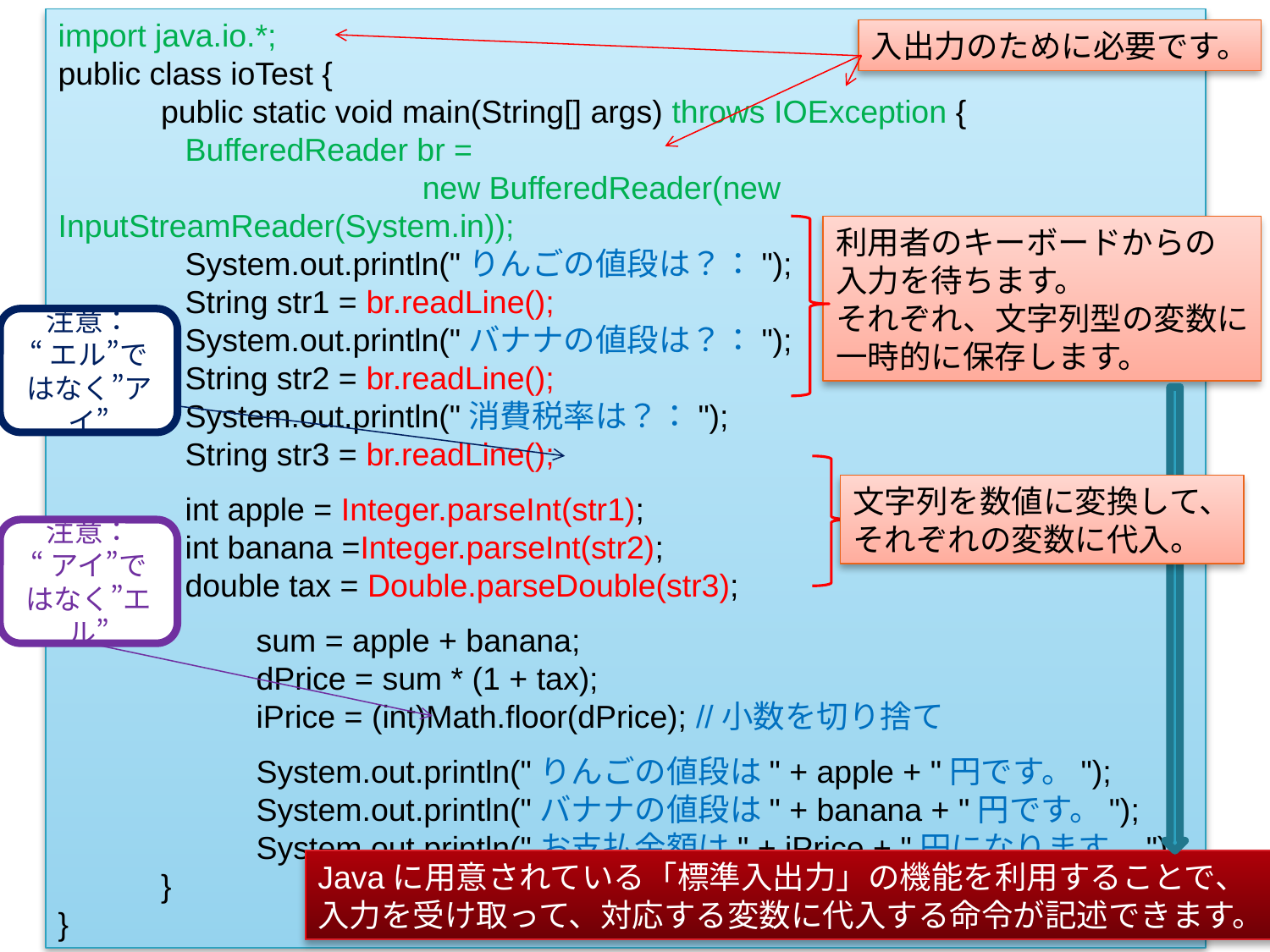

import java.io.*;
public class ioTest {
　　　public static void main(String[] args) throws IOException {
	BufferedReader br =
　　　　　　　　　　　 new BufferedReader(new InputStreamReader(System.in));
	System.out.println("りんごの値段は？：");
	String str1 = br.readLine();
	System.out.println("バナナの値段は？：");
	String str2 = br.readLine();
	System.out.println("消費税率は？：");
	String str3 = br.readLine();

	int apple = Integer.parseInt(str1);
	int banana =Integer.parseInt(str2);
	double tax = Double.parseDouble(str3);

　　　　　　sum = apple + banana;
　　　　　　dPrice = sum * (1 + tax);
　　　　　　iPrice = (int)Math.floor(dPrice); //小数を切り捨て

　　　　　　System.out.println("りんごの値段は" + apple + "円です。");
　　　　　　System.out.println("バナナの値段は" + banana + "円です。");
　　　　　　System.out.println("お支払金額は" + iPrice + "円になります。");
　　　}
}
入出力のために必要です。

利用者のキーボードからの
入力を待ちます。
それぞれ、文字列型の変数に
一時的に保存します。
注意：
“エル”ではなく”アイ”

文字列を数値に変換して、
それぞれの変数に代入。
注意：
“アイ”ではなく”エル”
Javaに用意されている「標準入出力」の機能を利用することで、
入力を受け取って、対応する変数に代入する命令が記述できます。